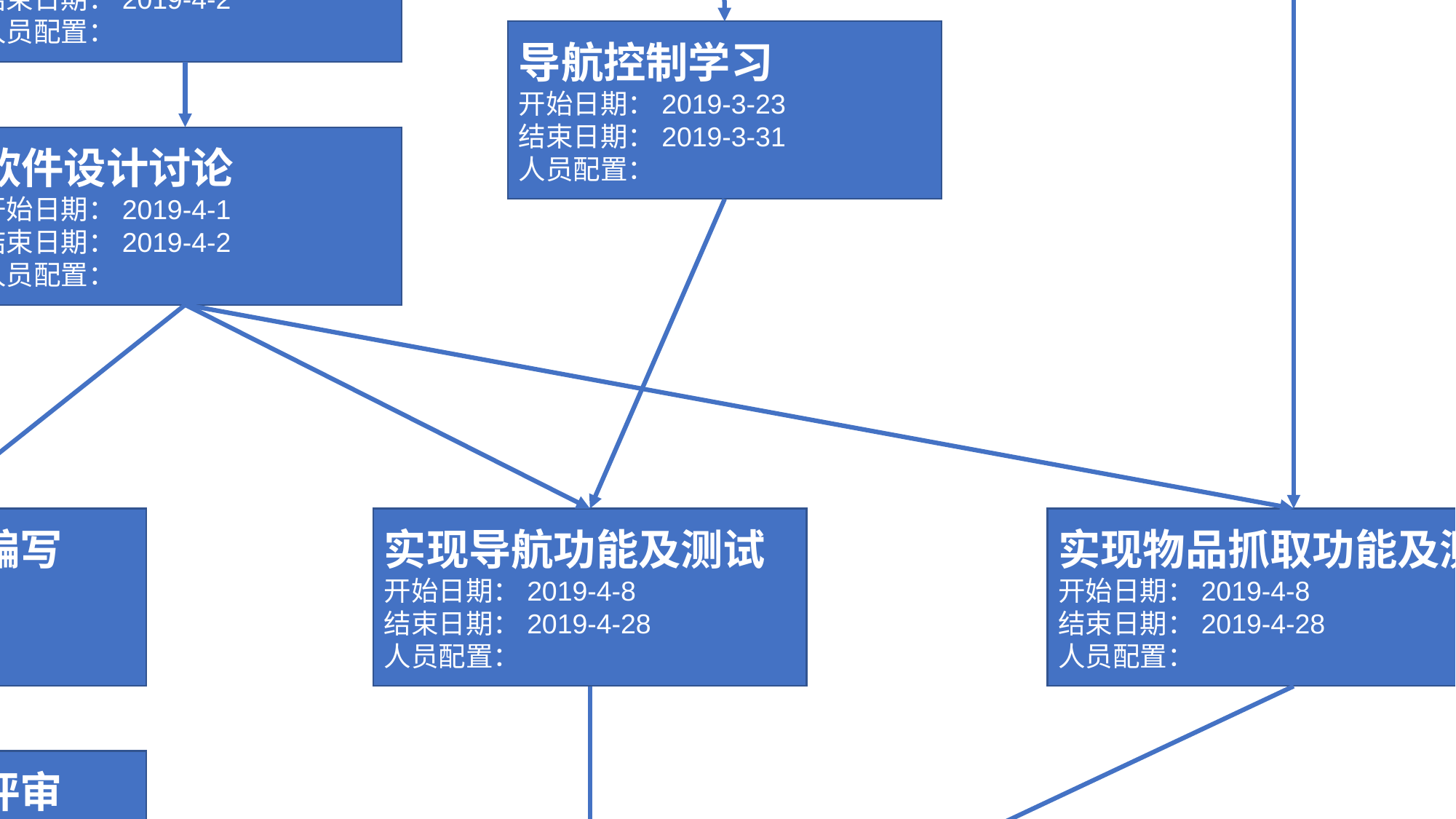

确定项目开发计划
开始日期：2019-3-5
结束日期：2019-3-10
人员配置：
需求分析调研
开始日期：2019-3-11
结束日期：2019-3-17
人员配置：
ROS平台调试
开始日期：2019-3-11
结束日期：2019-3-15
人员配置：
需求分析文档编写
开始日期：2019-3-18
结束日期：2019-3-31
人员配置：
基本运动控制学习
开始日期：2019-3-16
结束日期：2019-3-22
人员配置：
机械臂控制学习
开始日期：2019-4-3
结束日期：2019-4-12
人员配置：
需求分析评审
开始日期：2019-4-1
结束日期：2019-4-2
人员配置：
导航控制学习
开始日期：2019-3-23
结束日期：2019-3-31
人员配置：
软件设计讨论
开始日期：2019-4-1
结束日期：2019-4-2
人员配置：
软件设计文档编写
开始日期：2019-4-8
结束日期：2019-4-21
人员配置：
实现导航功能及测试
开始日期：2019-4-8
结束日期：2019-4-28
人员配置：
实现物品抓取功能及测试
开始日期：2019-4-8
结束日期：2019-4-28
人员配置：
软件设计文档评审
开始日期：2019-4-22
结束日期：2019-4-23
人员配置：
功能综合及综合测试
开始日期：2019-4-29
结束日期：2019-5-12
人员配置：
代码评审
开始日期：2019-5-13
结束日期：2019-5-14
人员配置：
测试文档编写
开始日期：2019-5-15
结束日期：2019-6-2
人员配置：
测试文档评审1
开始日期：2019-6-3
结束日期：2019-6-4
人员配置：
测试文档修改
开始日期：2019-6-5
结束日期：2019-6-9
人员配置：
测试文档评审2
开始日期：2019-6-10
结束日期：2019-6-11
人员配置：
综合完善
开始日期：2019-6-12
结束日期：2019-6-18
人员配置：